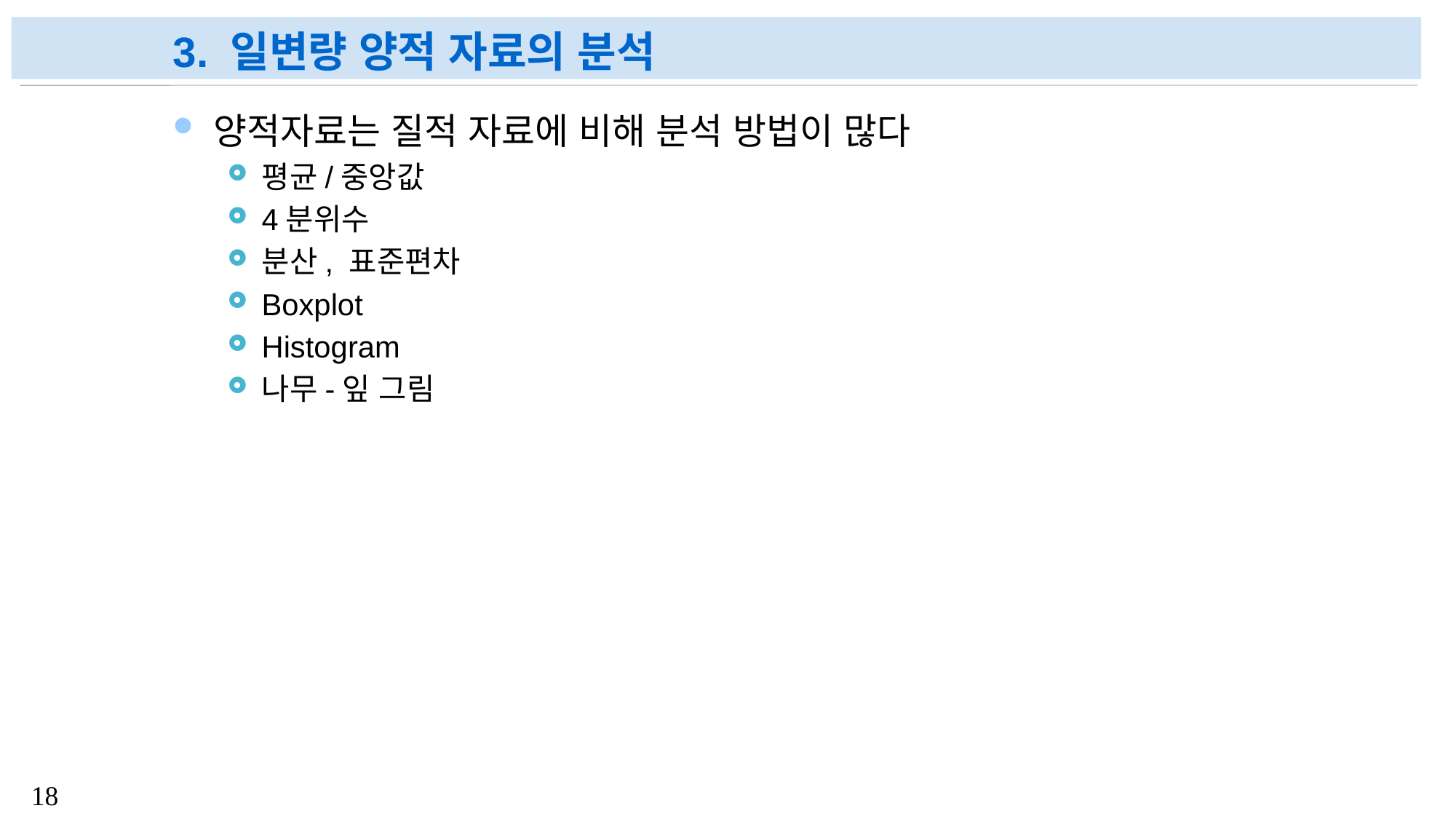

# 3. 일변량 양적 자료의 분석
양적자료는 질적 자료에 비해 분석 방법이 많다
평균/중앙값
4분위수
분산, 표준편차
Boxplot
Histogram
나무-잎 그림